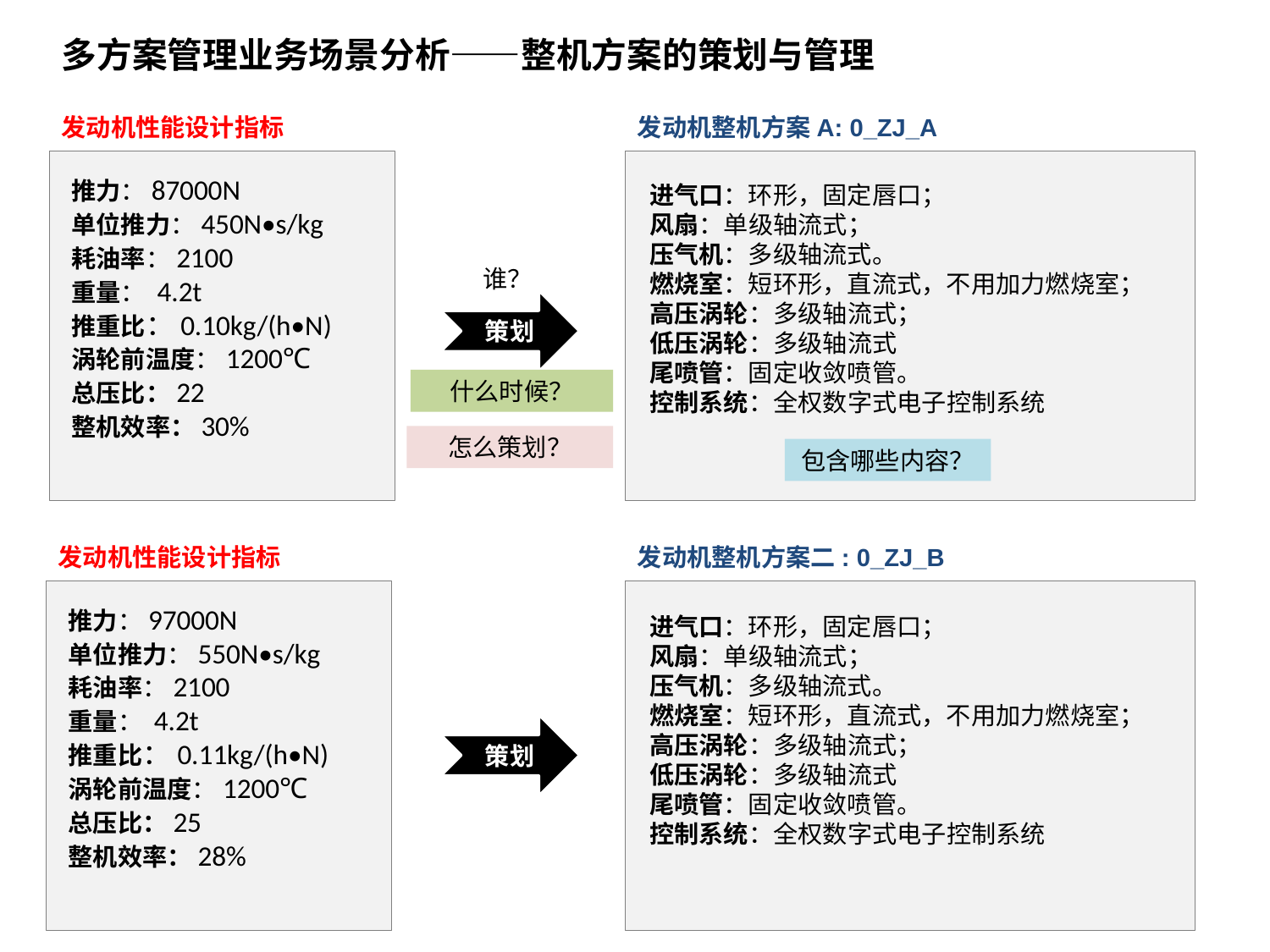

多方案管理业务场景分析——整机方案的策划与管理
发动机性能设计指标
发动机整机方案A: 0_ZJ_A

推力：87000N
单位推力：450N•s/kg
耗油率：2100
重量： 4.2t
推重比：0.10kg/(h•N)
涡轮前温度：1200℃
总压比：22
整机效率：30%

进气口：环形，固定唇口；
风扇：单级轴流式；
压气机：多级轴流式。
燃烧室：短环形，直流式，不用加力燃烧室；
高压涡轮：多级轴流式；
低压涡轮：多级轴流式
尾喷管：固定收敛喷管。
控制系统：全权数字式电子控制系统
谁？
策划
什么时候？
怎么策划？
包含哪些内容？
发动机性能设计指标
发动机整机方案二: 0_ZJ_B

推力：97000N
单位推力：550N•s/kg
耗油率：2100
重量： 4.2t
推重比：0.11kg/(h•N)
涡轮前温度：1200℃
总压比：25
整机效率：28%

进气口：环形，固定唇口；
风扇：单级轴流式；
压气机：多级轴流式。
燃烧室：短环形，直流式，不用加力燃烧室；
高压涡轮：多级轴流式；
低压涡轮：多级轴流式
尾喷管：固定收敛喷管。
控制系统：全权数字式电子控制系统
策划